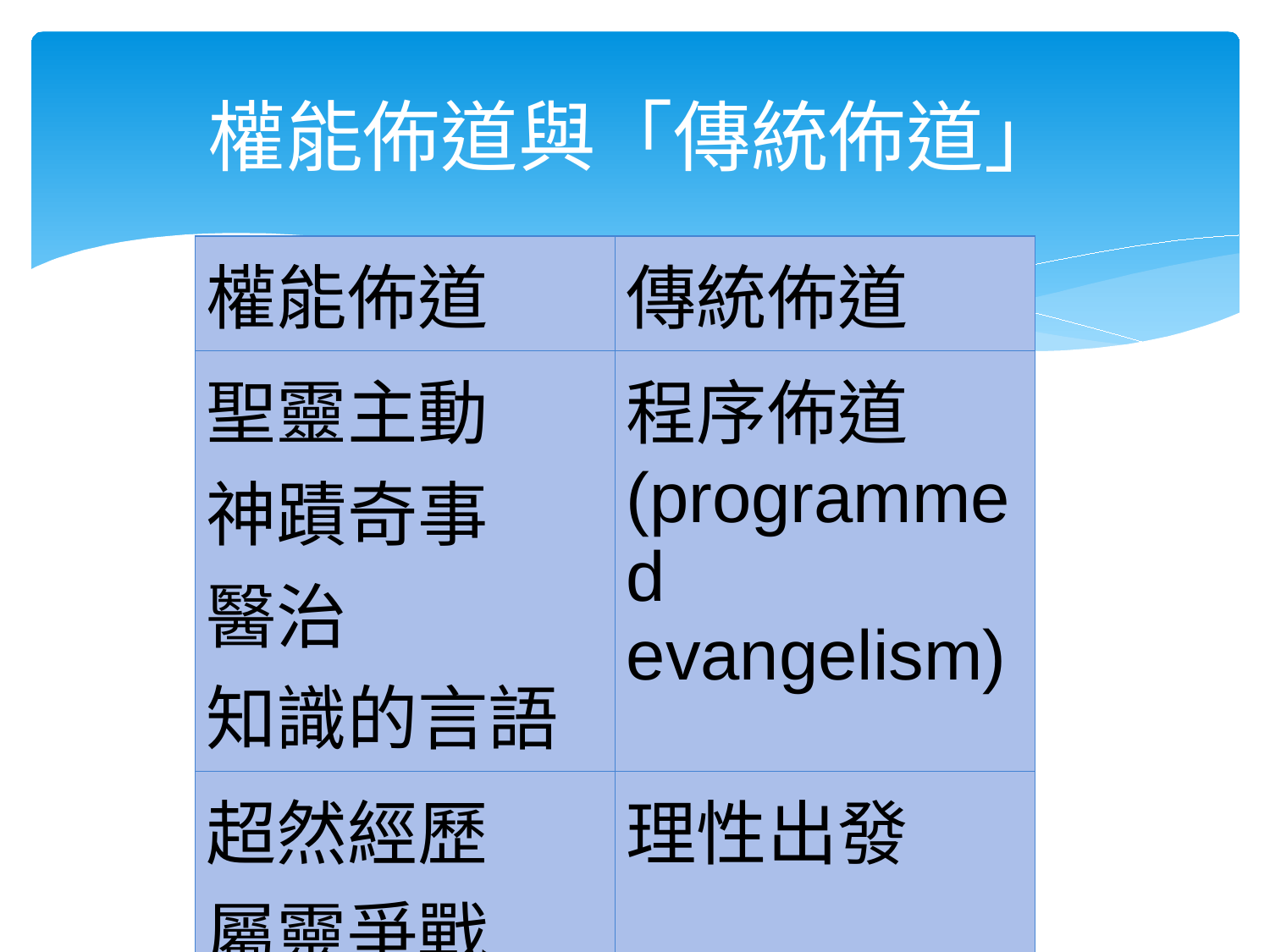

# 權能佈道與「傳統佈道」
| 權能佈道 | 傳統佈道 |
| --- | --- |
| 聖靈主動 神蹟奇事 醫治 知識的言語 | 程序佈道(programmed evangelism) |
| 超然經歷 屬靈爭戰 | 理性出發 |